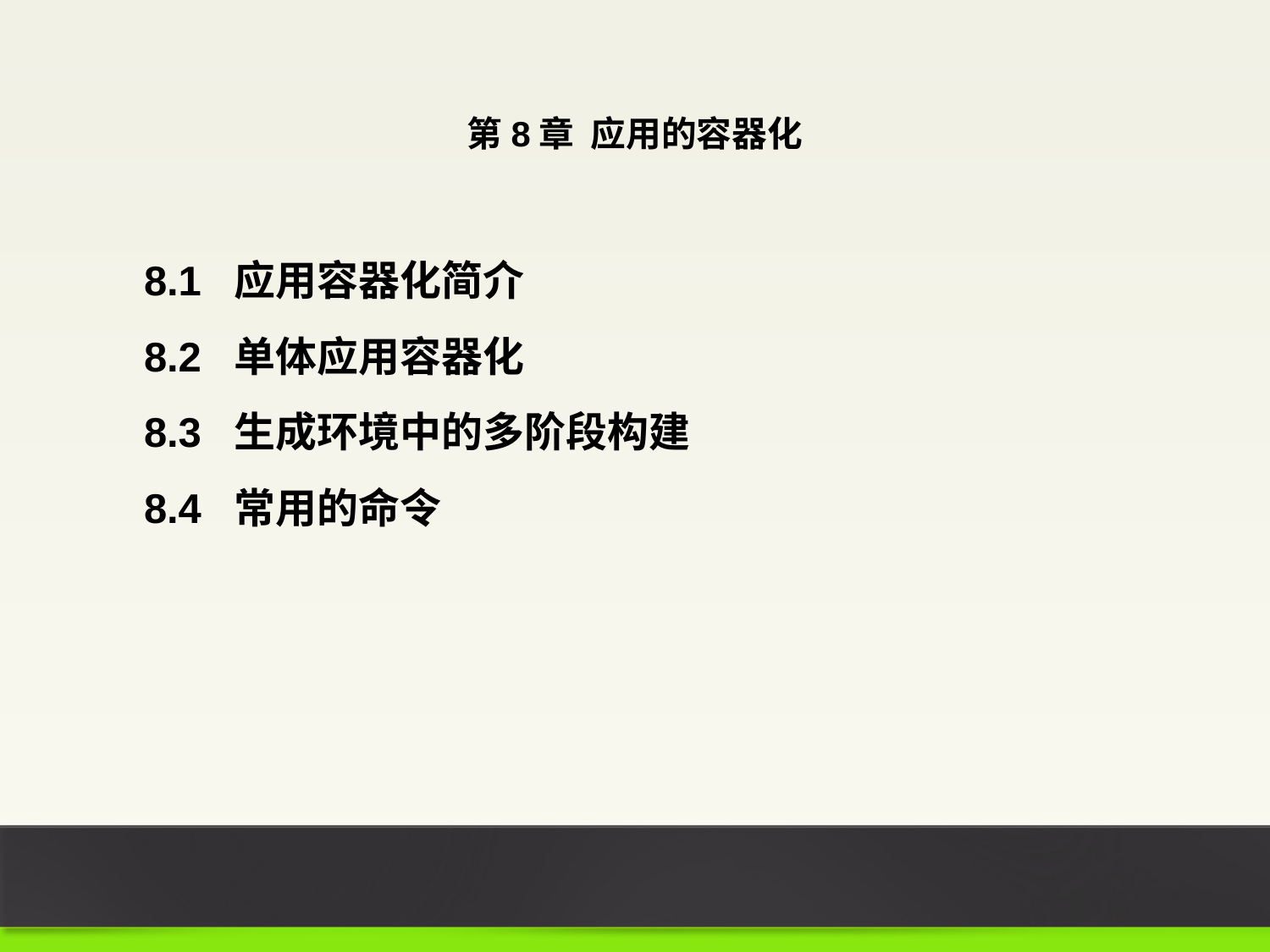

第8章  应用的容器化
8.1  应用容器化简介
8.2  单体应用容器化
8.3  生成环境中的多阶段构建
8.4  常用的命令